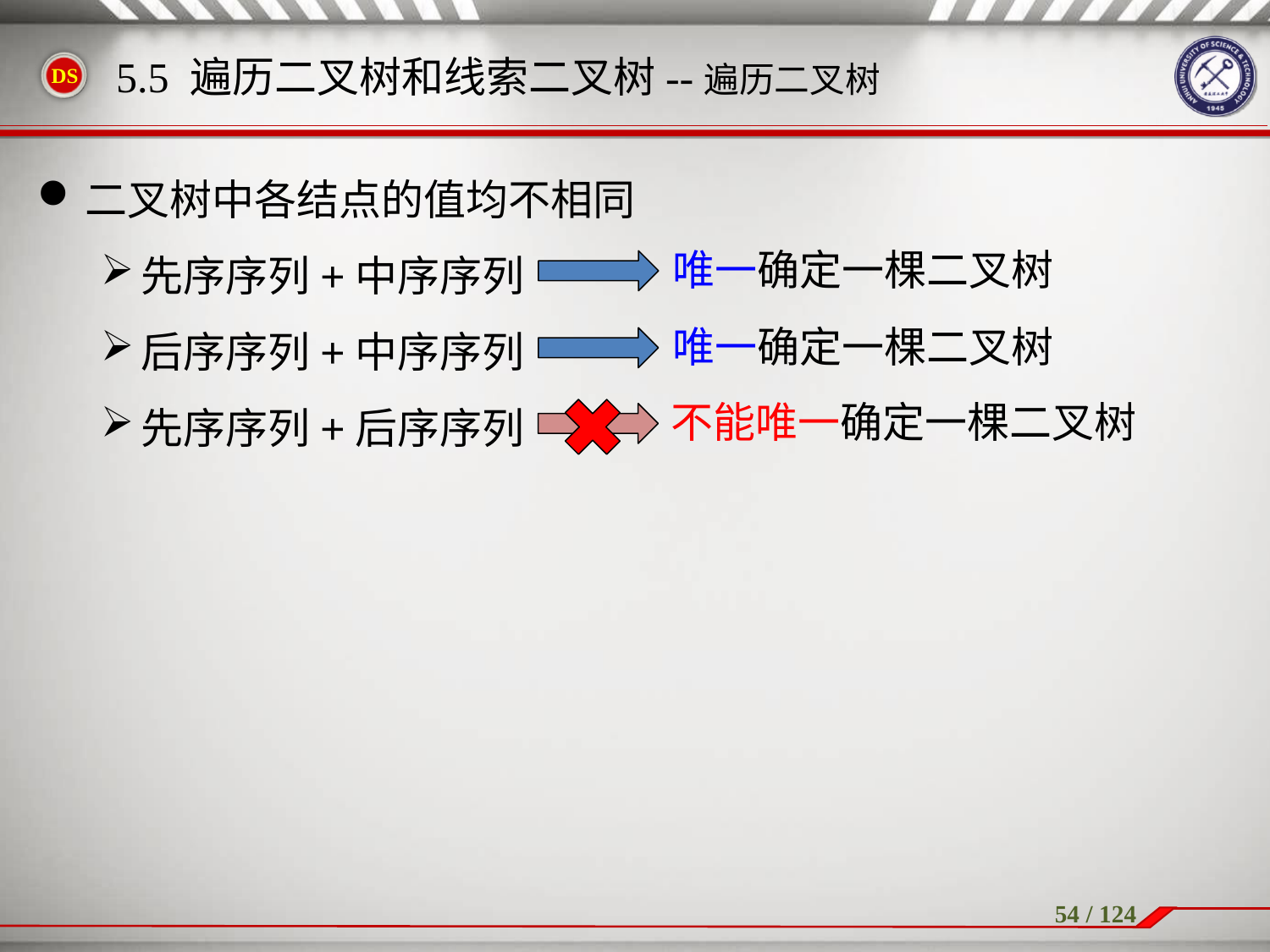

二叉树中各结点的值均不相同
先序序列+中序序列
后序序列+中序序列
先序序列+后序序列
5.5 遍历二叉树和线索二叉树--遍历二叉树
唯一确定一棵二叉树

唯一确定一棵二叉树

不能唯一确定一棵二叉树